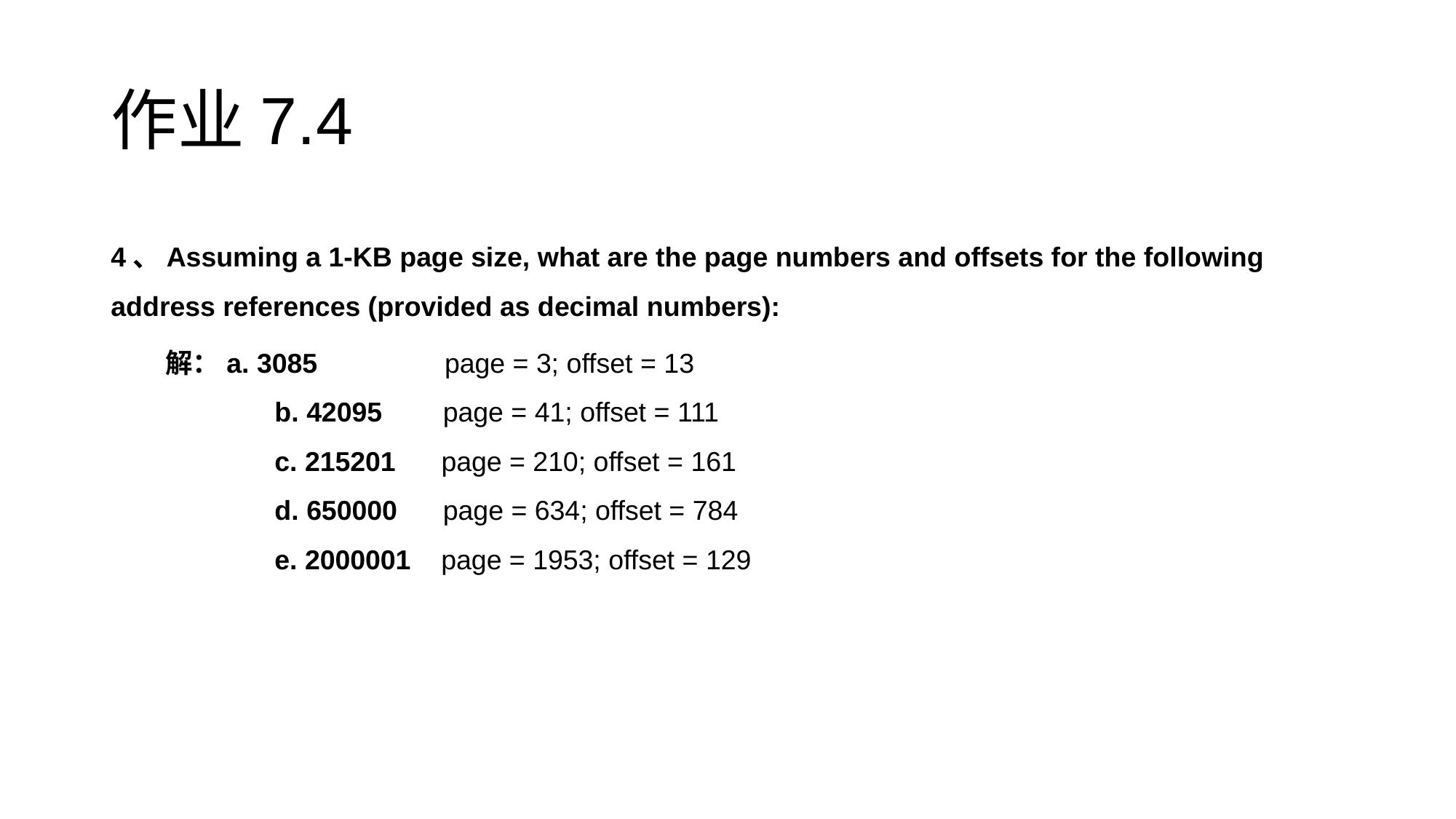

# 作业7.4
4、Assuming a 1-KB page size, what are the page numbers and offsets for the following address references (provided as decimal numbers):
解：a. 3085 	        page = 3; offset = 13
	b. 42095        page = 41; offset = 111
	c. 215201      page = 210; offset = 161
	d. 650000      page = 634; offset = 784
	e. 2000001    page = 1953; offset = 129